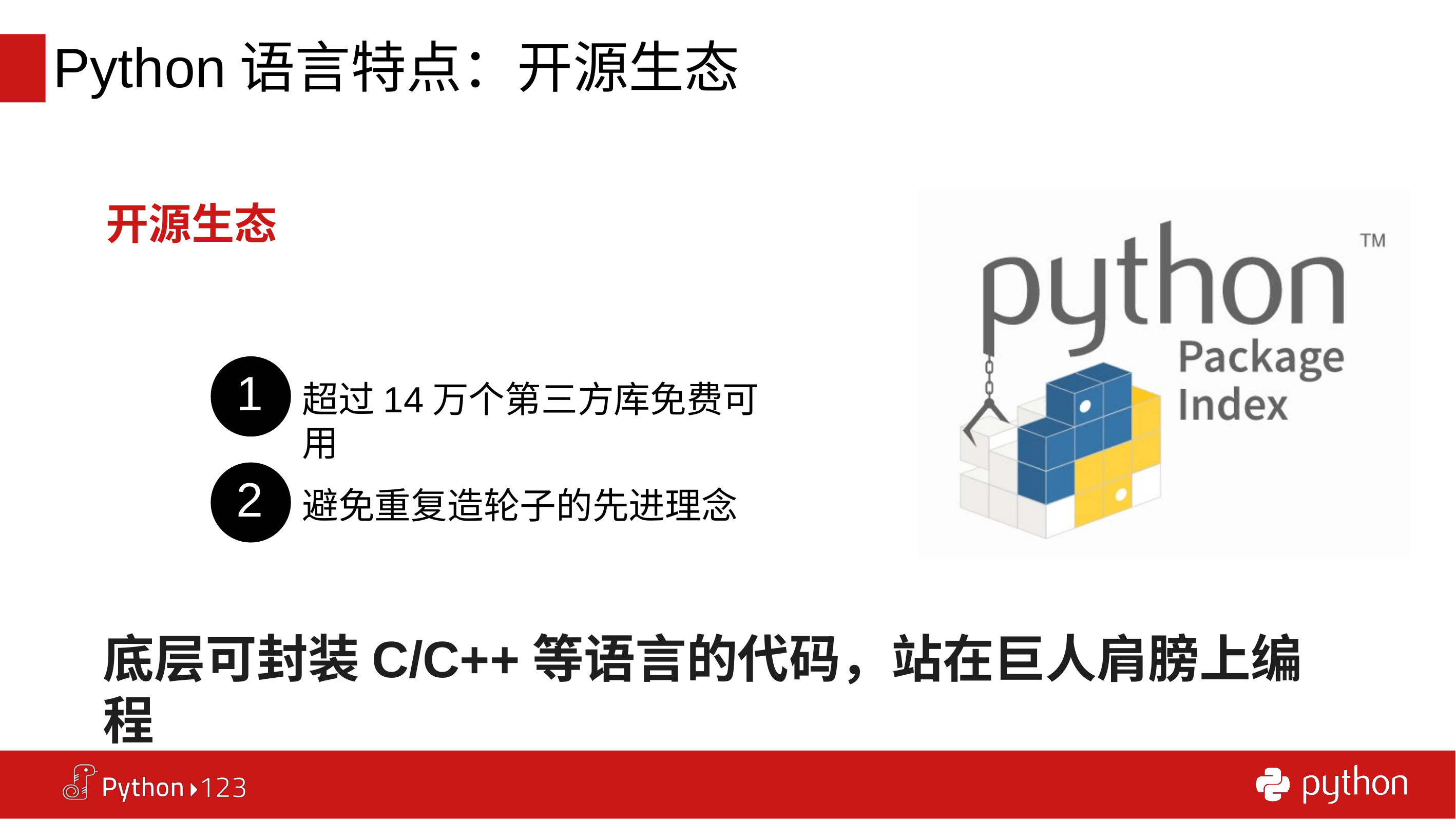

# Python语言特点：开源生态

开源生态

1
2
超过14万个第三方库免费可用

避免重复造轮子的先进理念
底层可封装C/C++等语言的代码，站在巨人肩膀上编程